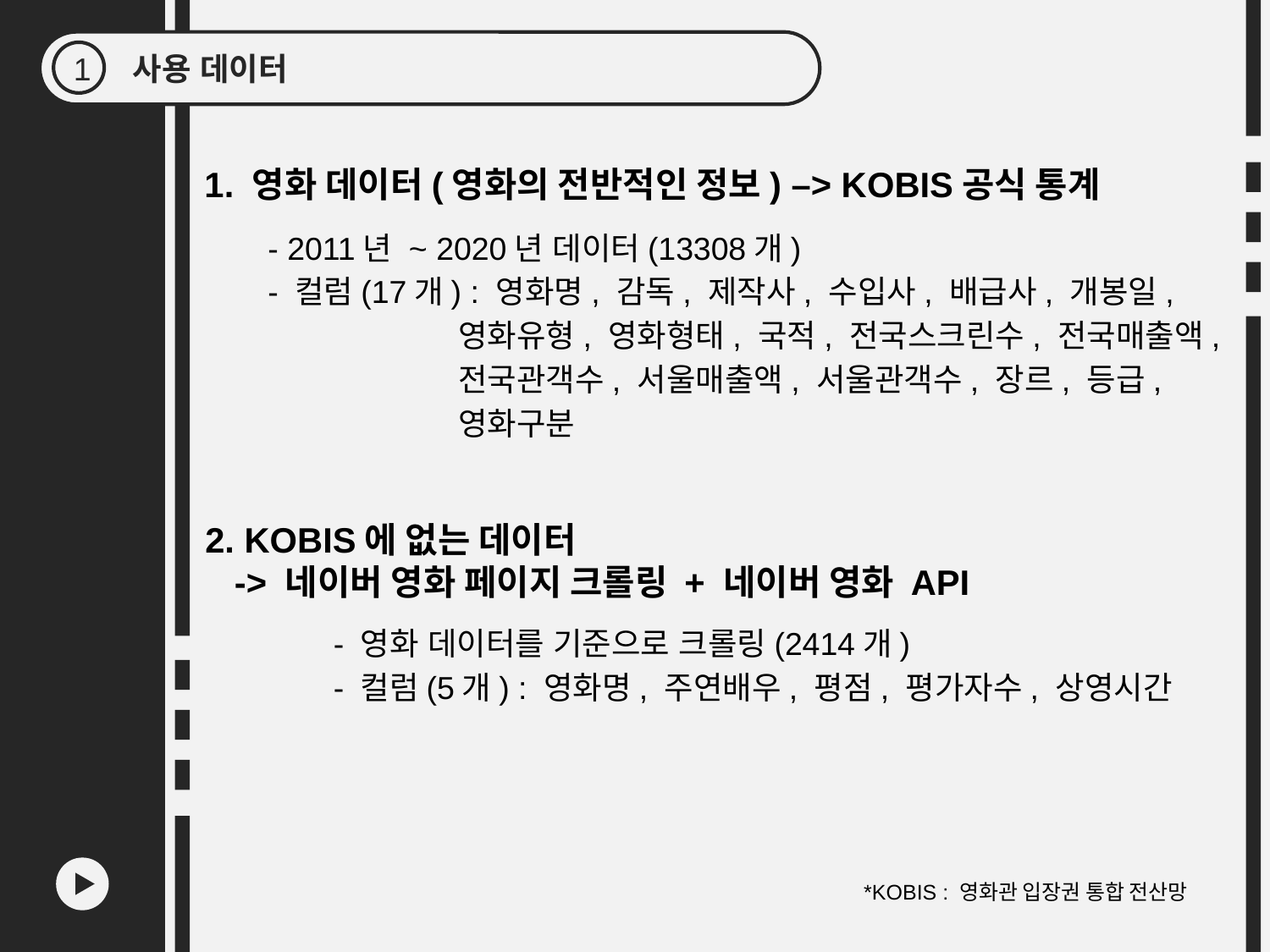

사용 데이터
1
1. 영화 데이터(영화의 전반적인 정보) –> KOBIS공식 통계
- 2011년 ~ 2020년 데이터(13308개)
- 컬럼(17개) : 영화명, 감독, 제작사, 수입사, 배급사, 개봉일,
영화유형, 영화형태, 국적, 전국스크린수, 전국매출액, 전국관객수, 서울매출액, 서울관객수, 장르, 등급, 영화구분
2. KOBIS에 없는 데이터
   -> 네이버 영화 페이지 크롤링 + 네이버 영화 API
 	- 영화 데이터를 기준으로 크롤링(2414개)
    	- 컬럼(5개) : 영화명, 주연배우, 평점, 평가자수, 상영시간

*KOBIS : 영화관 입장권 통합 전산망